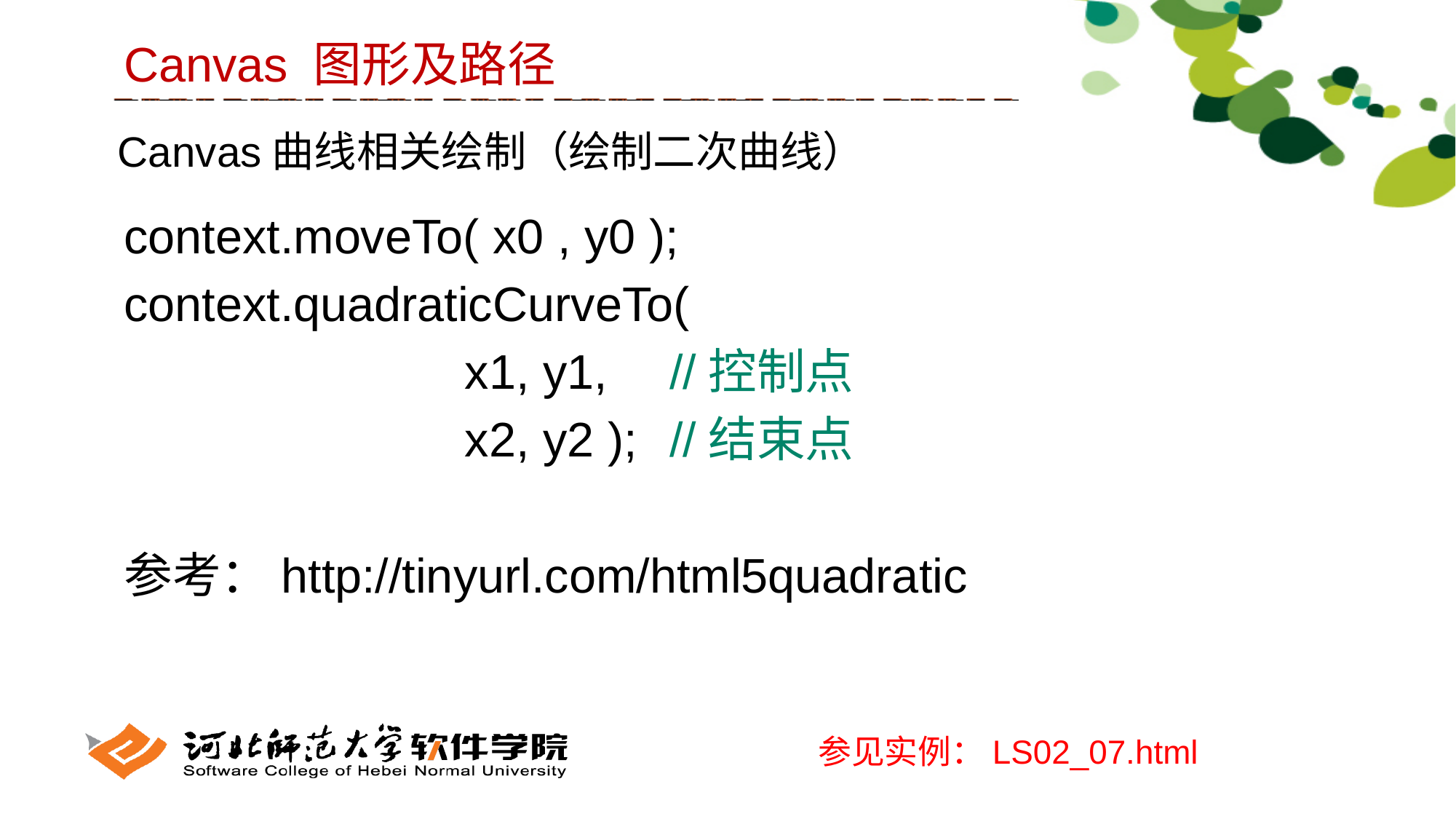

Canvas 图形及路径
Canvas曲线相关绘制（绘制二次曲线）

context.moveTo( x0 , y0 );
context.quadraticCurveTo(
			 x1, y1, 	//控制点
			 x2, y2 );	//结束点

参考：http://tinyurl.com/html5quadratic

参见实例：LS02_07.html